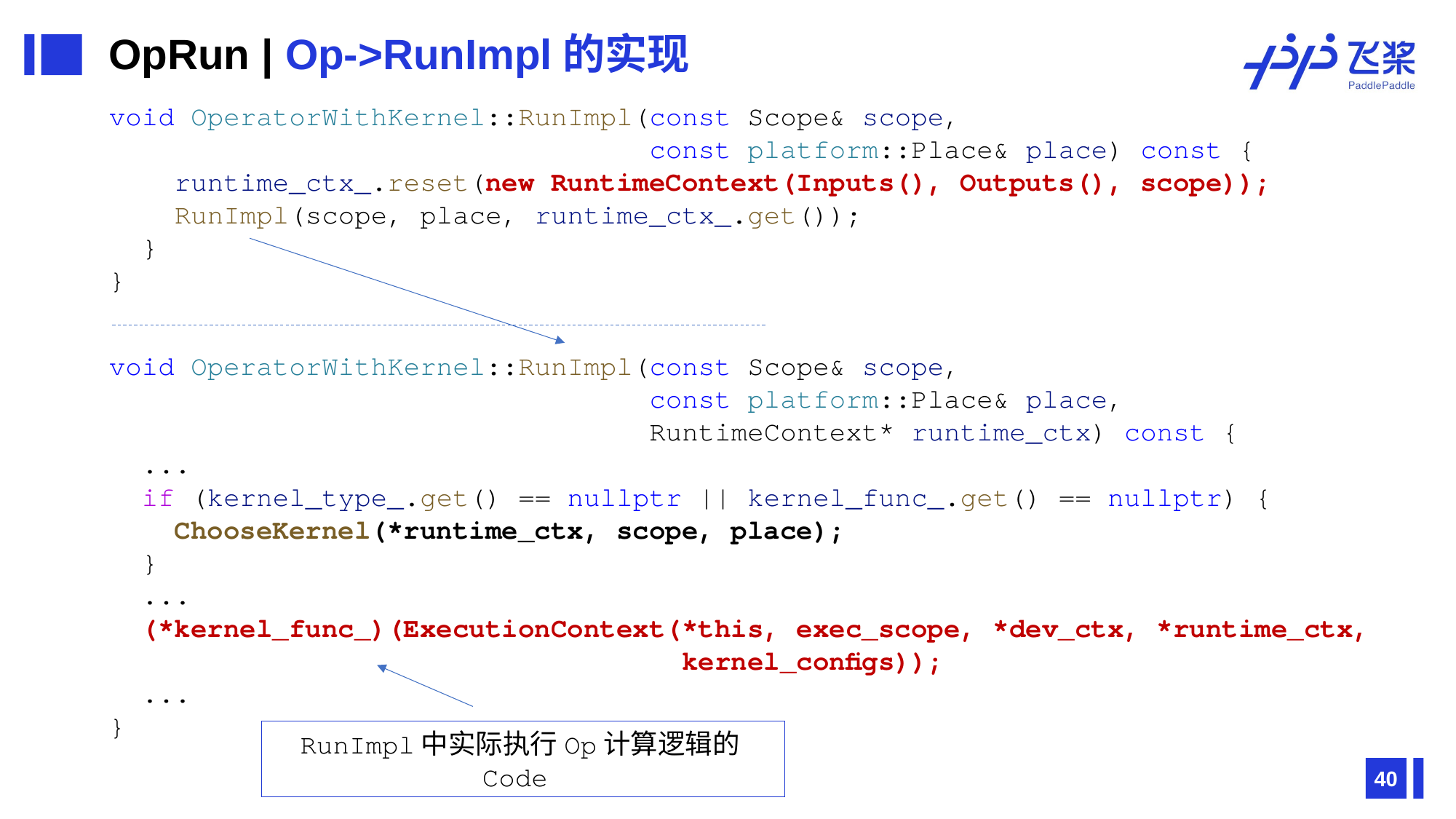

OpRun | Op->RunImpl的实现
void OperatorWithKernel::RunImpl(const Scope& scope,
                                 const platform::Place& place) const {
    runtime_ctx_.reset(new RuntimeContext(Inputs(), Outputs(), scope));
    RunImpl(scope, place, runtime_ctx_.get());
  }
}
void OperatorWithKernel::RunImpl(const Scope& scope,
                                 const platform::Place& place,
                                 RuntimeContext* runtime_ctx) const {
  ...
  if (kernel_type_.get() == nullptr || kernel_func_.get() == nullptr) {
    ChooseKernel(*runtime_ctx, scope, place);
  }
  ...
  (*kernel_func_)(ExecutionContext(*this, exec_scope, *dev_ctx, *runtime_ctx,
                                   kernel_configs));
  ...
}
RunImpl中实际执行Op计算逻辑的Code
40